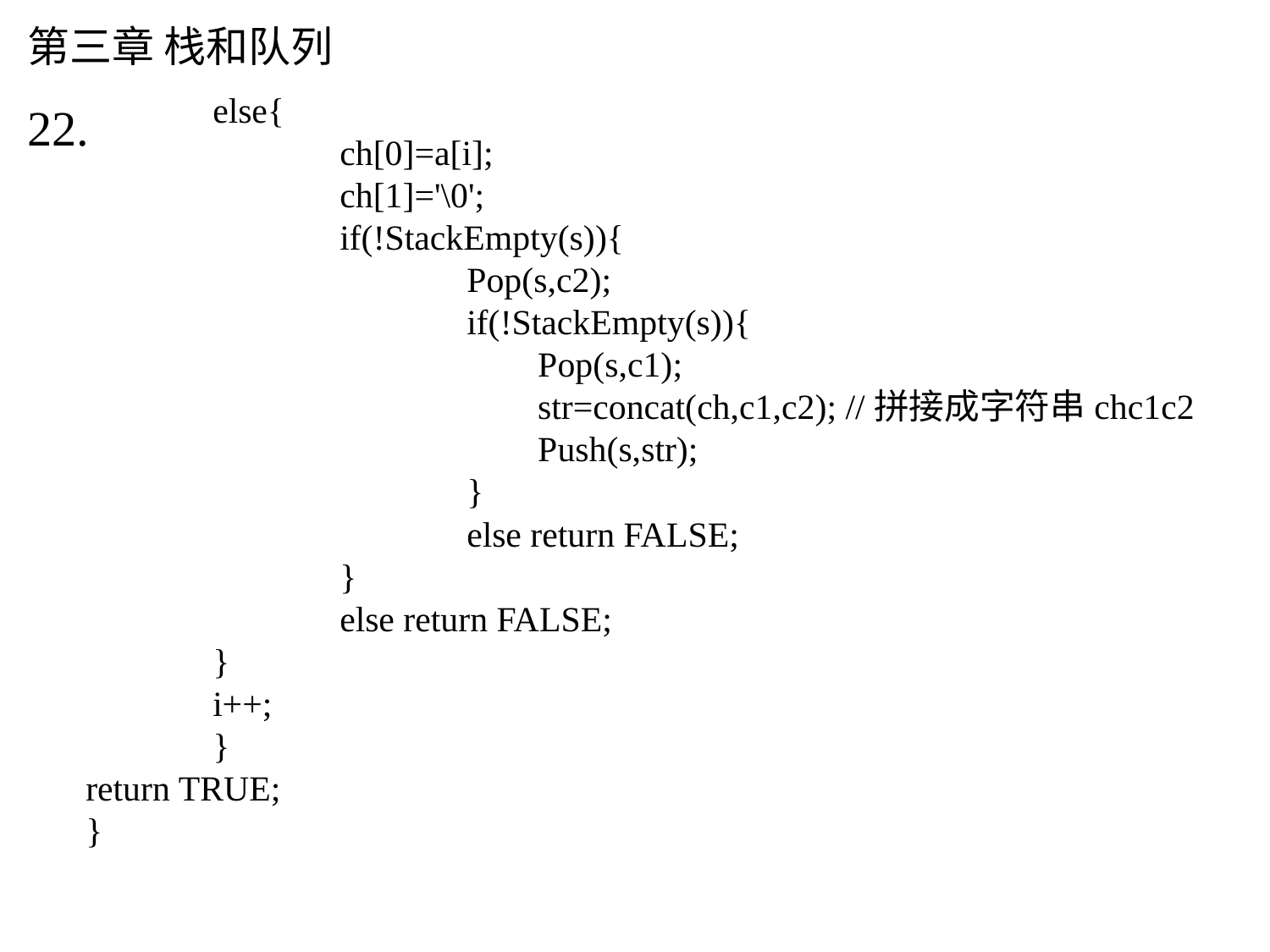

# 第三章 栈和队列
	else{
		ch[0]=a[i];
		ch[1]='\0';
		if(!StackEmpty(s)){
			Pop(s,c2);
			if(!StackEmpty(s)){
			        Pop(s,c1);
			        str=concat(ch,c1,c2); //拼接成字符串chc1c2
			        Push(s,str);
			}
			else return FALSE;
		}
		else return FALSE;
	}
	i++;
	}
return TRUE;
}
22.